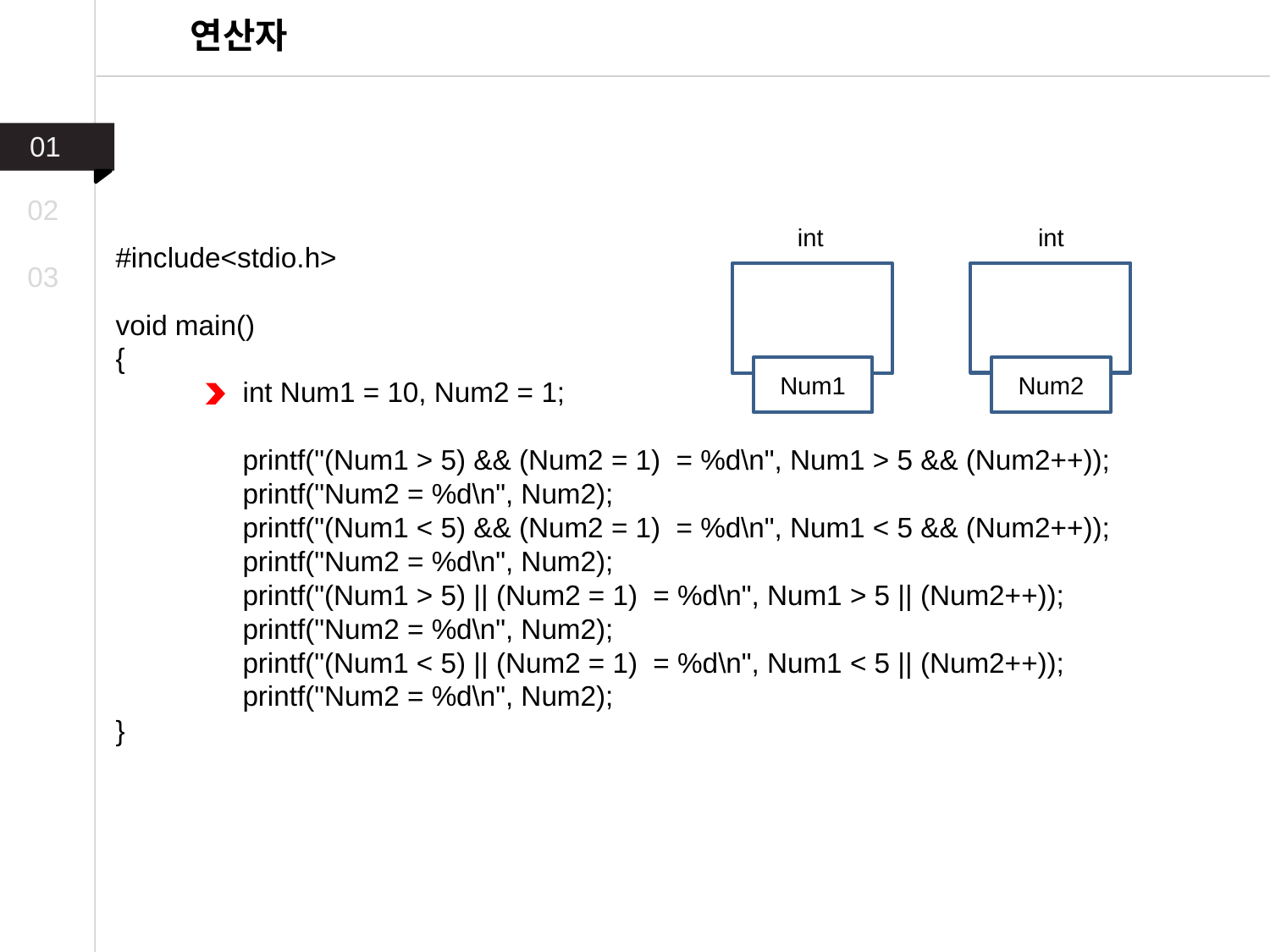

연산자
01

02
int
int
#include<stdio.h>

void main()
{
	int Num1 = 10, Num2 = 1;

	printf("(Num1 > 5) && (Num2 = 1)  = %d\n", Num1 > 5 && (Num2++));
	printf("Num2 = %d\n", Num2);
	printf("(Num1 < 5) && (Num2 = 1)  = %d\n", Num1 < 5 && (Num2++));
	printf("Num2 = %d\n", Num2);
	printf("(Num1 > 5) || (Num2 = 1)  = %d\n", Num1 > 5 || (Num2++));
	printf("Num2 = %d\n", Num2);
	printf("(Num1 < 5) || (Num2 = 1)  = %d\n", Num1 < 5 || (Num2++));
	printf("Num2 = %d\n", Num2);
}
03

Num1
Num2